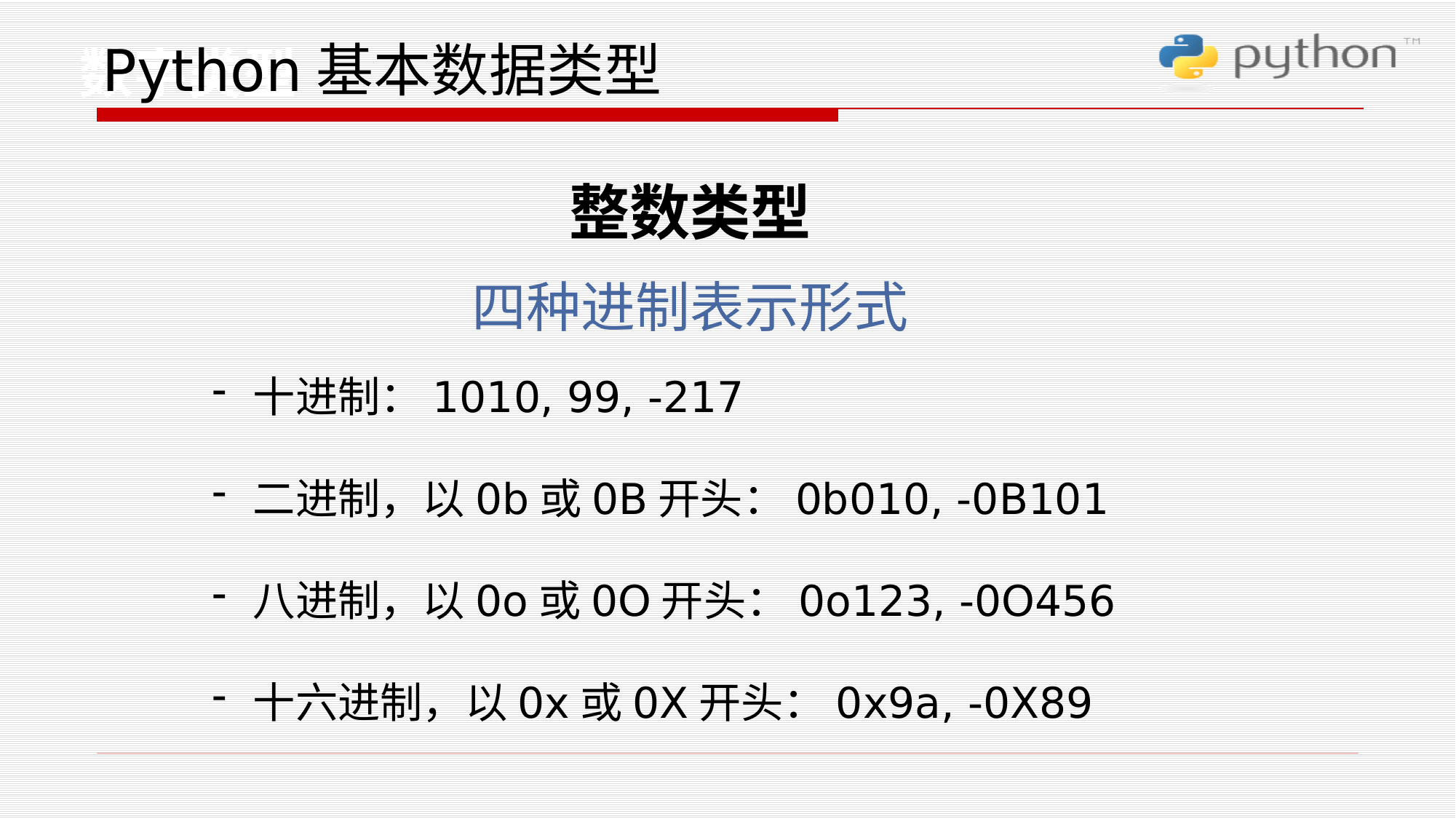

数字类型
# Python基本数据类型
整数类型
四种进制表示形式
十进制：1010, 99, -217

二进制，以0b或0B开头：0b010, -0B101

八进制，以0o或0O开头：0o123, -0O456

十六进制，以0x或0X开头：0x9a, -0X89